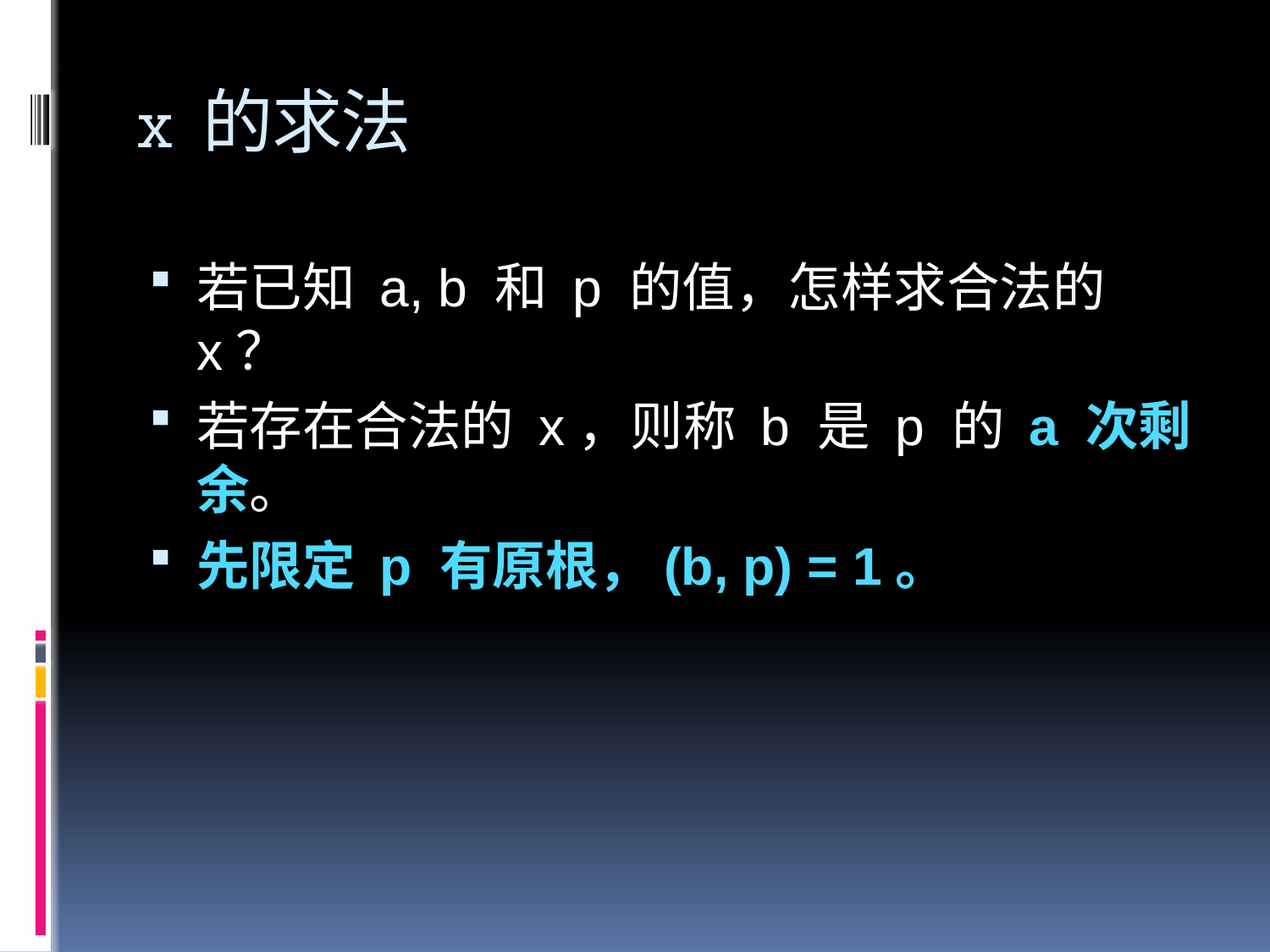

# x 的求法
若已知 a, b 和 p 的值，怎样求合法的 x？
若存在合法的 x，则称 b 是 p 的 a 次剩余。
先限定 p 有原根，(b, p) = 1。